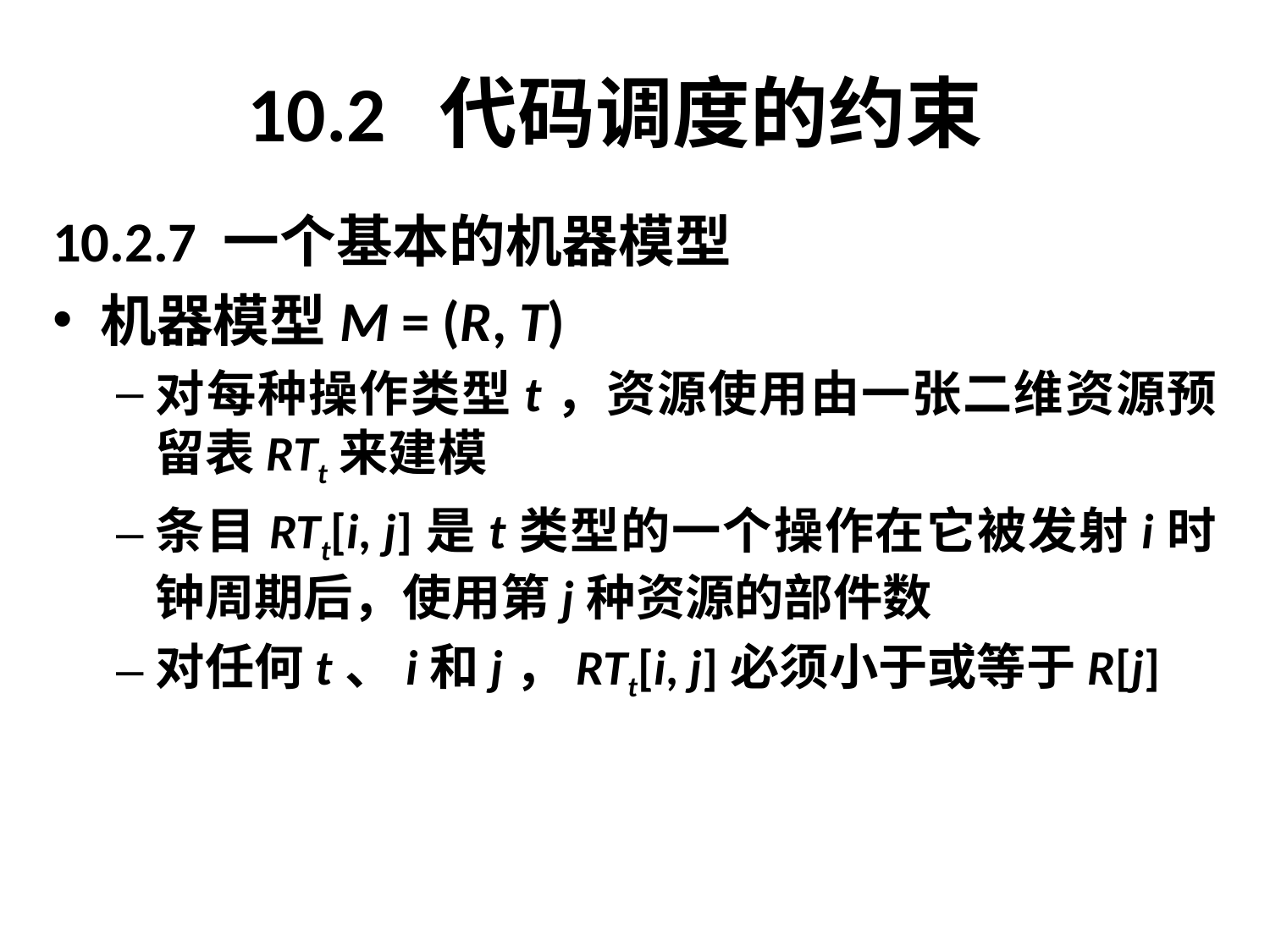

# 10.2  代码调度的约束
10.2.7 一个基本的机器模型
机器模型M = (R, T)
对每种操作类型t，资源使用由一张二维资源预留表RTt来建模
条目RTt[i, j]是t类型的一个操作在它被发射i时钟周期后，使用第j种资源的部件数
对任何t、i和j，RTt[i, j]必须小于或等于R[j]